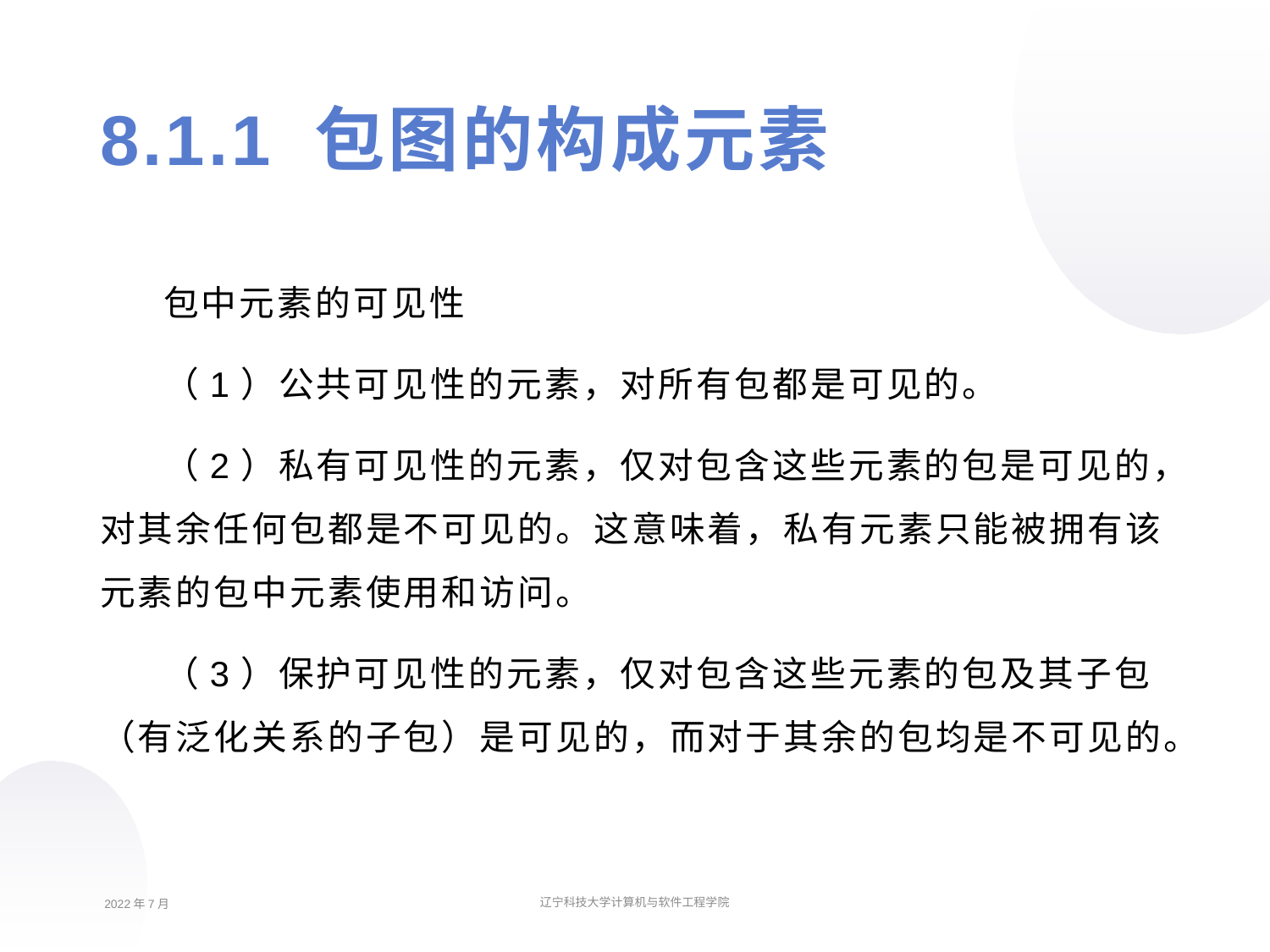

8.1.1 包图的构成元素
包中元素的可见性
（1）公共可见性的元素，对所有包都是可见的。
（2）私有可见性的元素，仅对包含这些元素的包是可见的，对其余任何包都是不可见的。这意味着，私有元素只能被拥有该元素的包中元素使用和访问。
（3）保护可见性的元素，仅对包含这些元素的包及其子包（有泛化关系的子包）是可见的，而对于其余的包均是不可见的。

2022年7月
辽宁科技大学计算机与软件工程学院
6